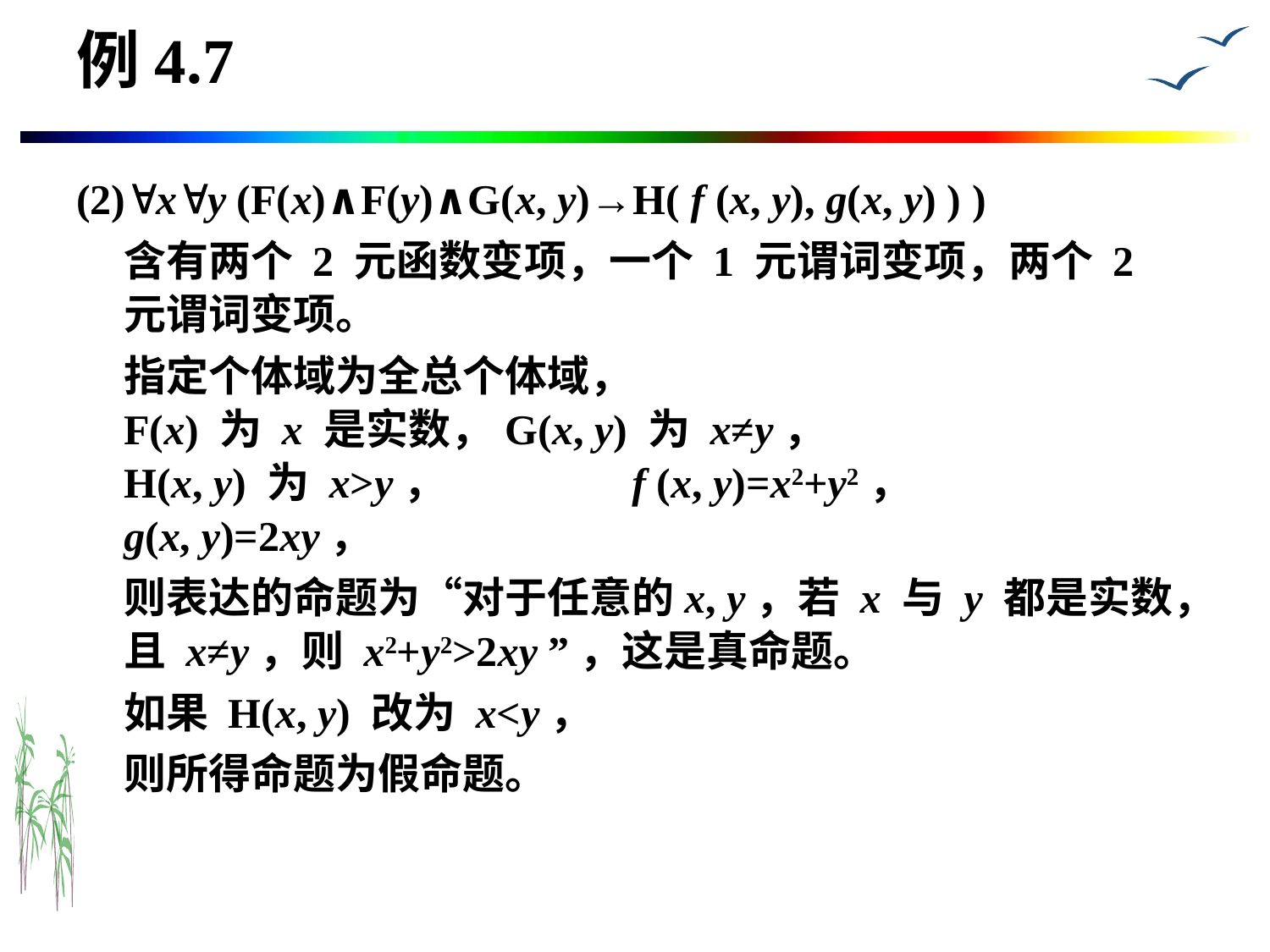

# 例4.7
(2)∀x∀y (F(x)∧F(y)∧G(x, y)→H( f (x, y), g(x, y) ) )
	含有两个 2 元函数变项，一个 1 元谓词变项，两个 2 元谓词变项。
	指定个体域为全总个体域，
F(x) 为 x 是实数，	G(x, y) 为 x≠y，
H(x, y) 为 x>y，		f (x, y)=x2+y2，
g(x, y)=2xy，
	则表达的命题为“对于任意的x, y，若 x 与 y 都是实数，且 x≠y，则 x2+y2>2xy ”，这是真命题。
	如果 H(x, y) 改为 x<y，
	则所得命题为假命题。